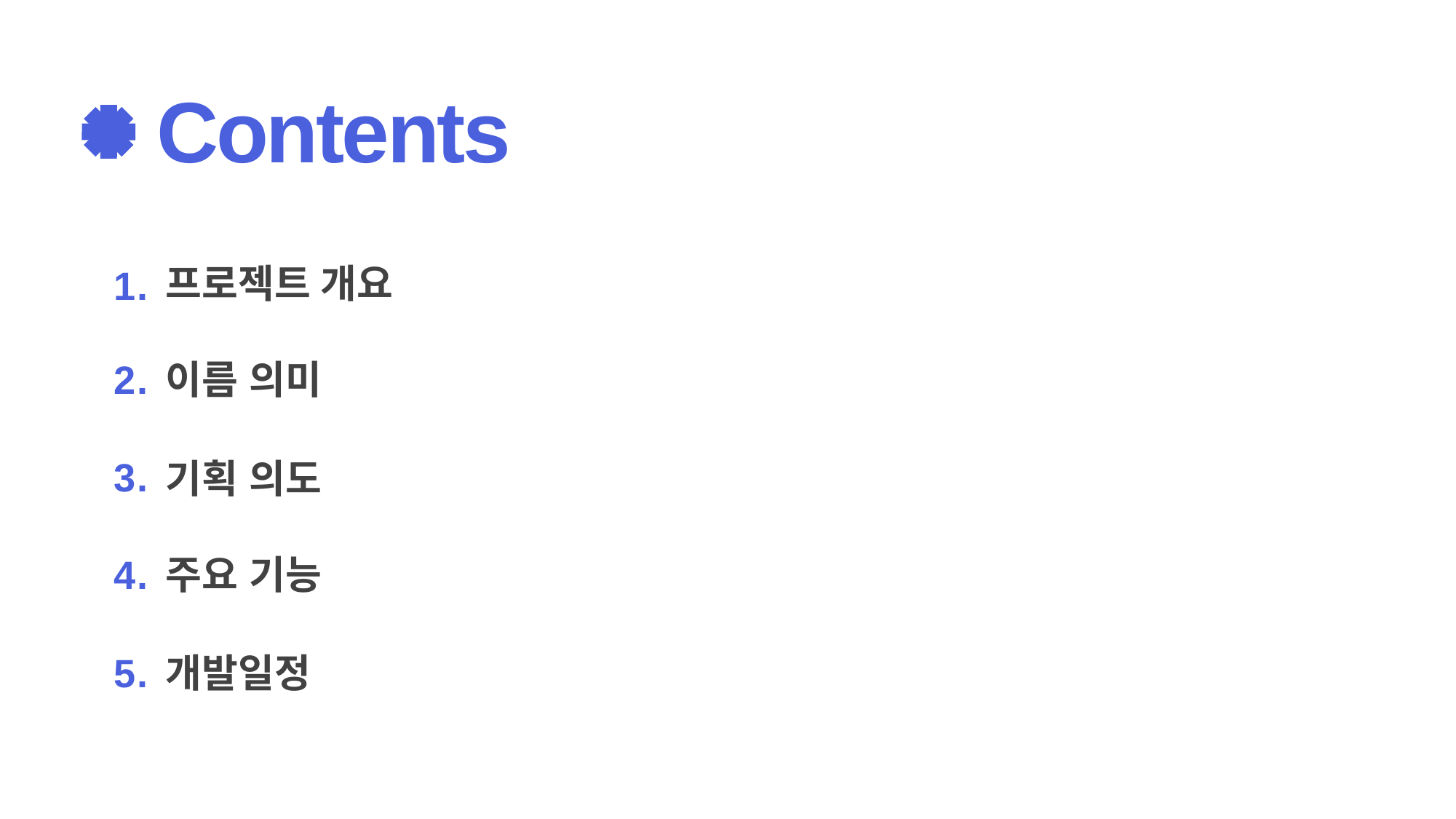

Contents

프로젝트 개요
1.
2.
이름 의미
3.
기획 의도
4.
주요 기능
5.
개발일정